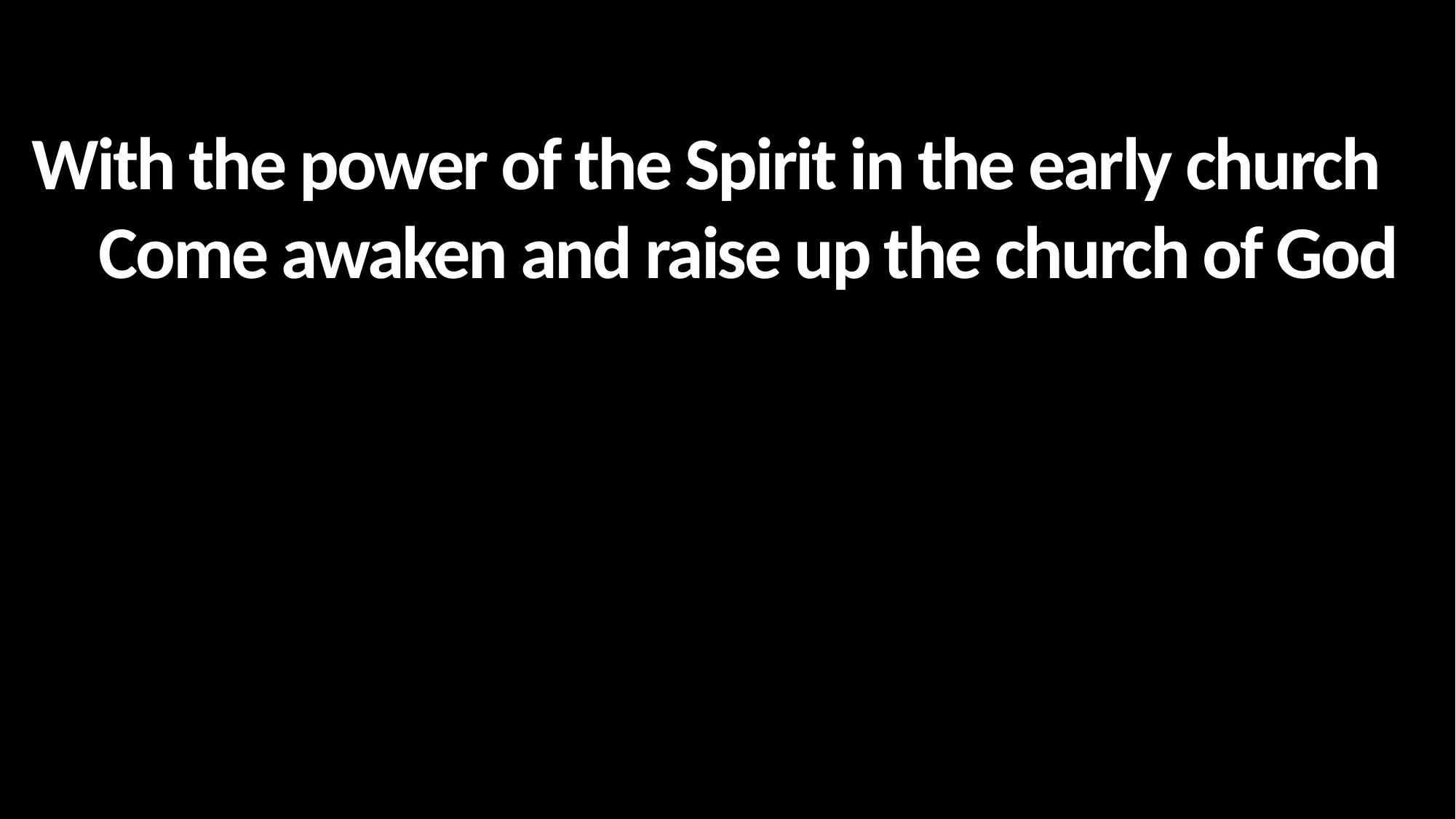

# 초대 교회 역사같은 권능으로
모든 교회 일으켜 주소서

讓早期教會聖靈之火充滿我們
來喚醒興起上帝的教會

With the power of the Spirit in the early church
Come awaken and raise up the church of God